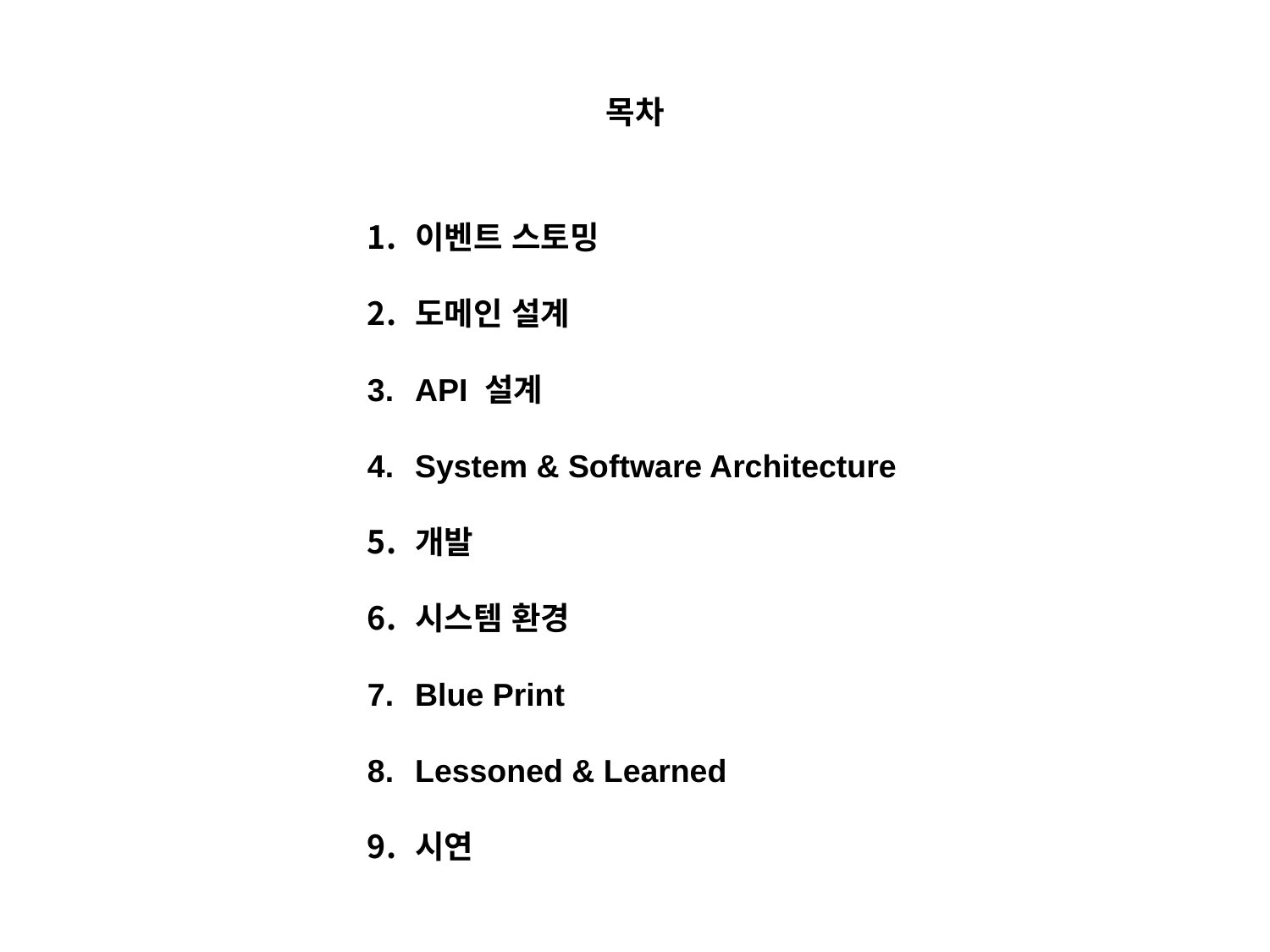

목차
이벤트 스토밍
도메인 설계
API 설계
System & Software Architecture
개발
시스템 환경
Blue Print
Lessoned & Learned
시연